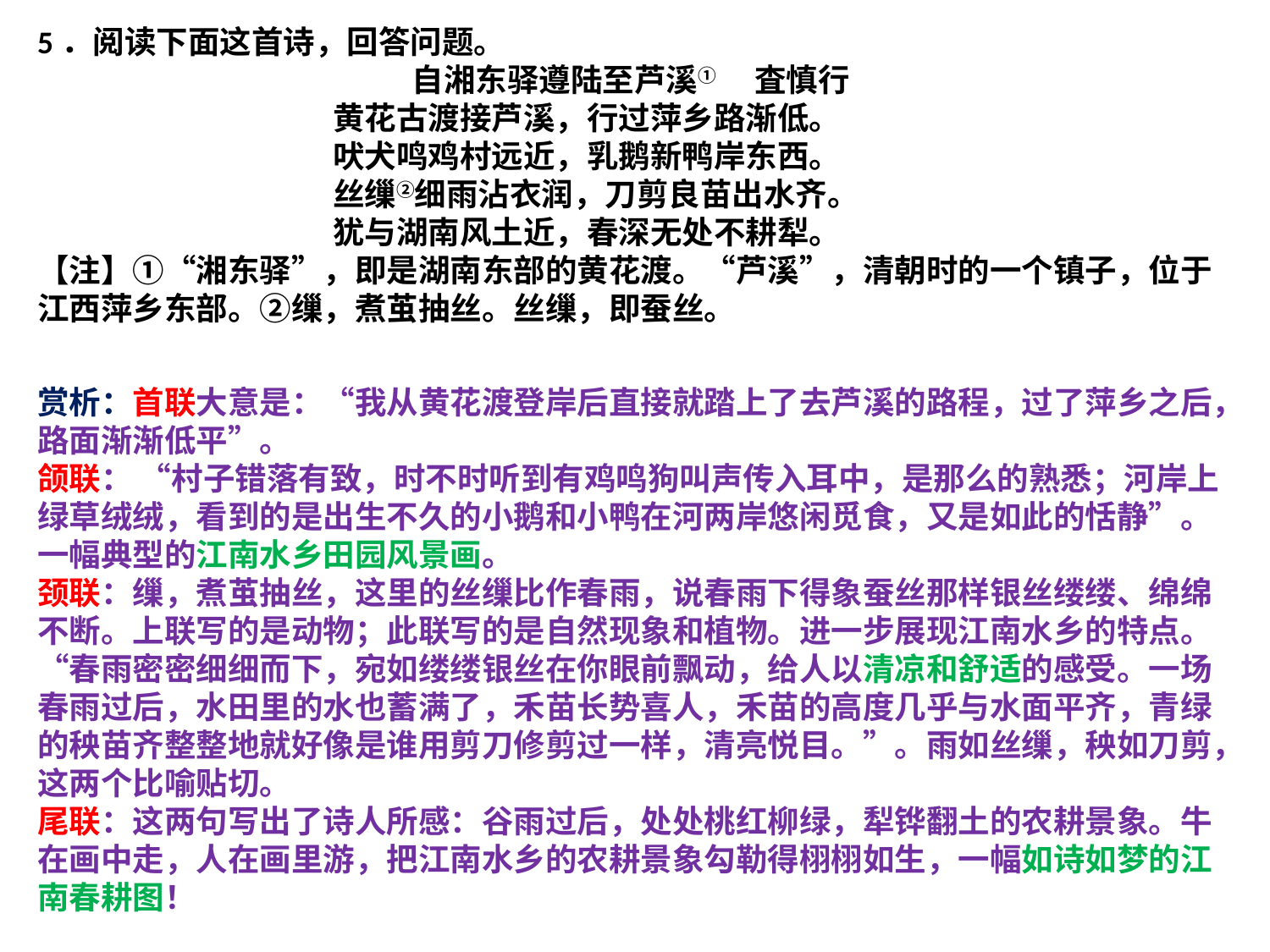

5．阅读下面这首诗，回答问题。
                                                   自湘东驿遵陆至芦溪①         査慎行
                                        黄花古渡接芦溪，行过萍乡路渐低。
                                        吠犬鸣鸡村远近，乳鹅新鸭岸东西。
                                        丝缫②细雨沾衣润，刀剪良苗出水齐。
                                        犹与湖南风土近，春深无处不耕犁。
【注】①“湘东驿”，即是湖南东部的黄花渡。“芦溪”，清朝时的一个镇子，位于江西萍乡东部。②缫，煮茧抽丝。丝缫，即蚕丝。
赏析：首联大意是：“我从黄花渡登岸后直接就踏上了去芦溪的路程，过了萍乡之后，路面渐渐低平”。
颌联： “村子错落有致，时不时听到有鸡鸣狗叫声传入耳中，是那么的熟悉；河岸上绿草绒绒，看到的是出生不久的小鹅和小鸭在河两岸悠闲觅食，又是如此的恬静”。一幅典型的江南水乡田园风景画。
颈联：缫，煮茧抽丝，这里的丝缫比作春雨，说春雨下得象蚕丝那样银丝缕缕、绵绵不断。上联写的是动物；此联写的是自然现象和植物。进一步展现江南水乡的特点。“春雨密密细细而下，宛如缕缕银丝在你眼前飘动，给人以清凉和舒适的感受。一场春雨过后，水田里的水也蓄满了，禾苗长势喜人，禾苗的高度几乎与水面平齐，青绿的秧苗齐整整地就好像是谁用剪刀修剪过一样，清亮悦目。”。雨如丝缫，秧如刀剪，这两个比喻贴切。
尾联：这两句写出了诗人所感：谷雨过后，处处桃红柳绿，犁铧翻土的农耕景象。牛在画中走，人在画里游，把江南水乡的农耕景象勾勒得栩栩如生，一幅如诗如梦的江南春耕图！